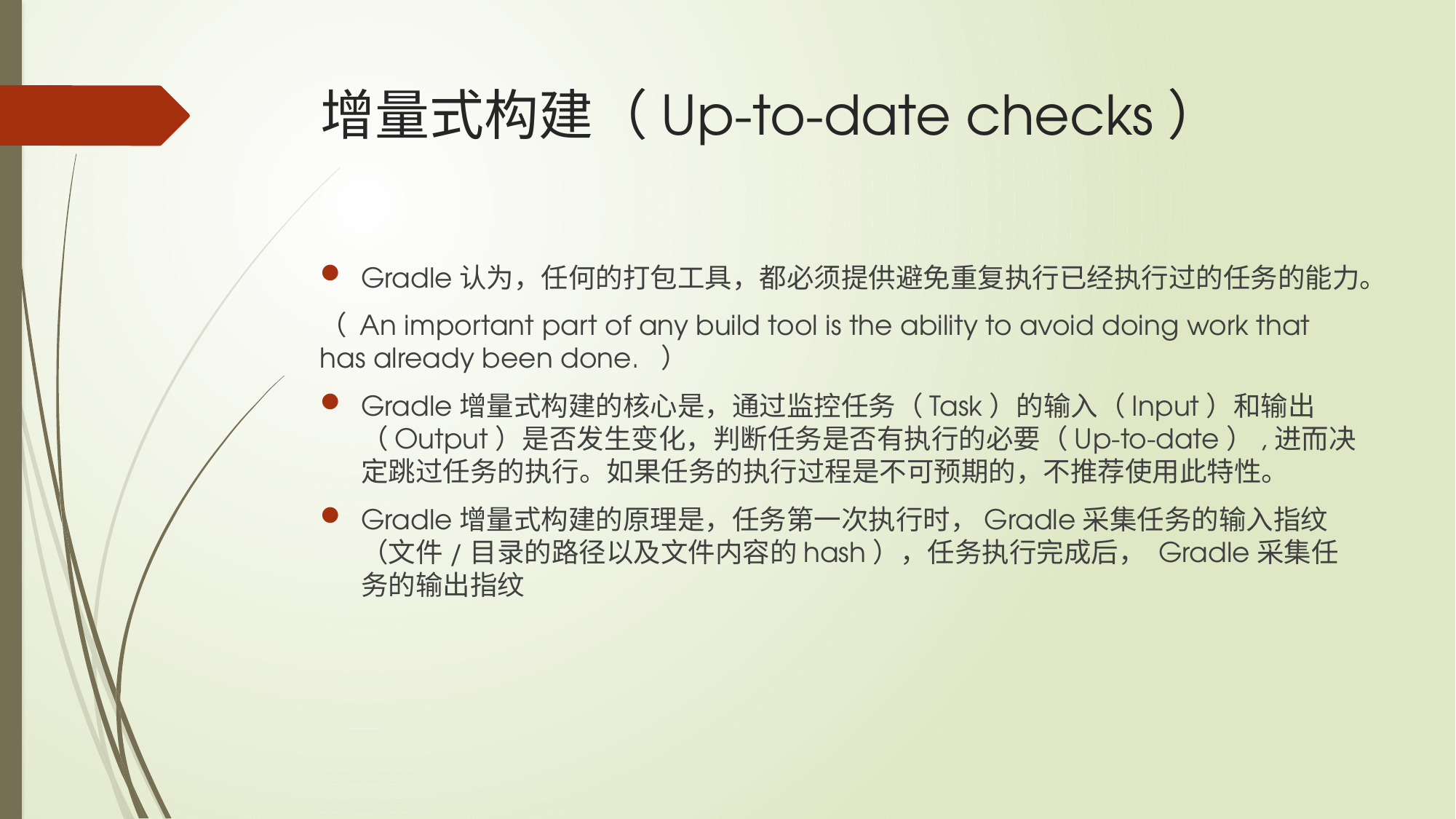

# 增量式构建（Up-to-date checks）
Gradle认为，任何的打包工具，都必须提供避免重复执行已经执行过的任务的能力。
（ An important part of any build tool is the ability to avoid doing work that has already been done.  ）
Gradle增量式构建的核心是，通过监控任务（Task）的输入（Input）和输出（Output）是否发生变化，判断任务是否有执行的必要（Up-to-date）,进而决定跳过任务的执行。如果任务的执行过程是不可预期的，不推荐使用此特性。
Gradle增量式构建的原理是，任务第一次执行时，Gradle采集任务的输入指纹（文件/目录的路径以及文件内容的hash），任务执行完成后， Gradle采集任务的输出指纹